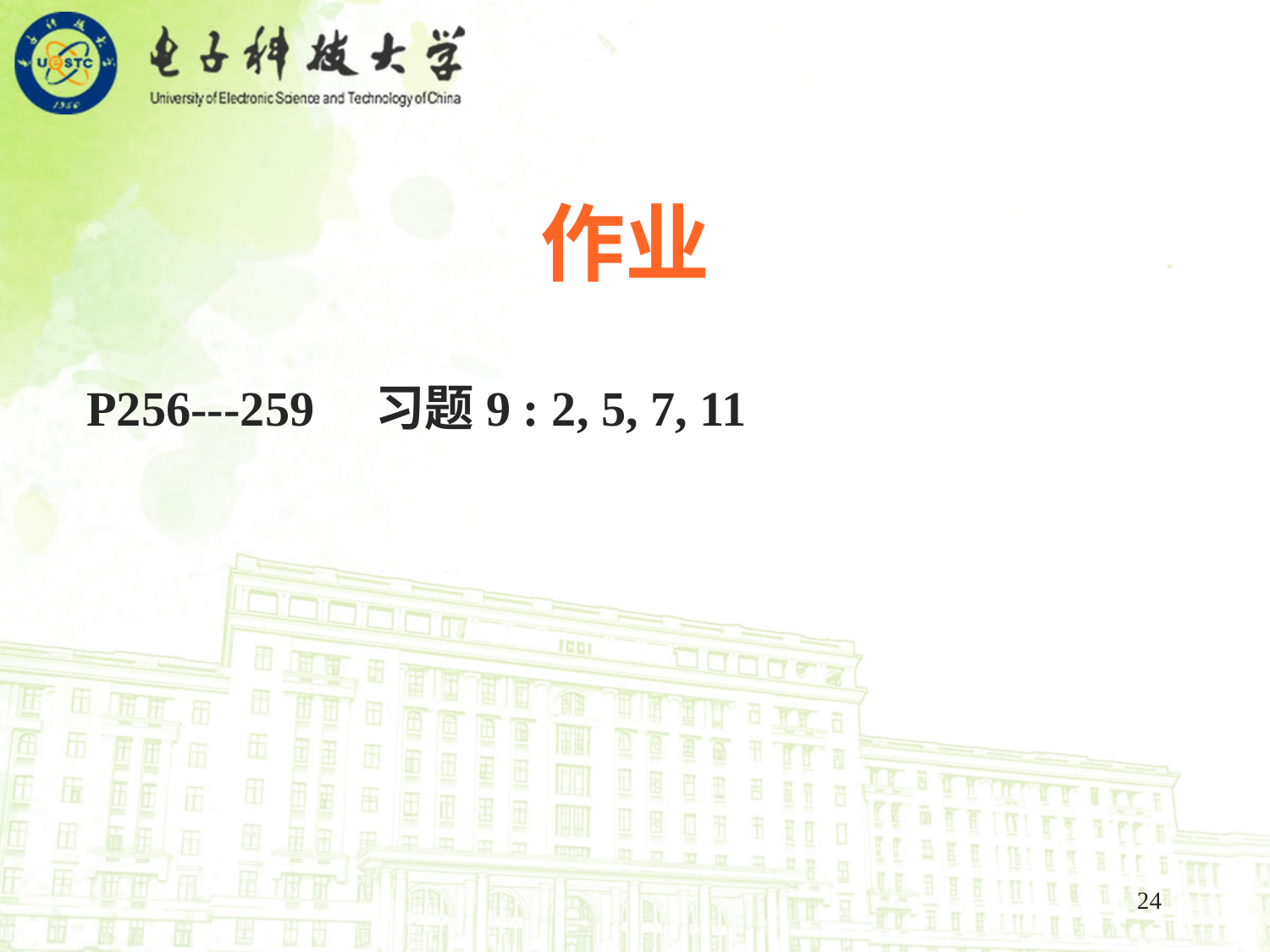

作业
  P256---259    习题9 : 2, 5, 7, 11
24